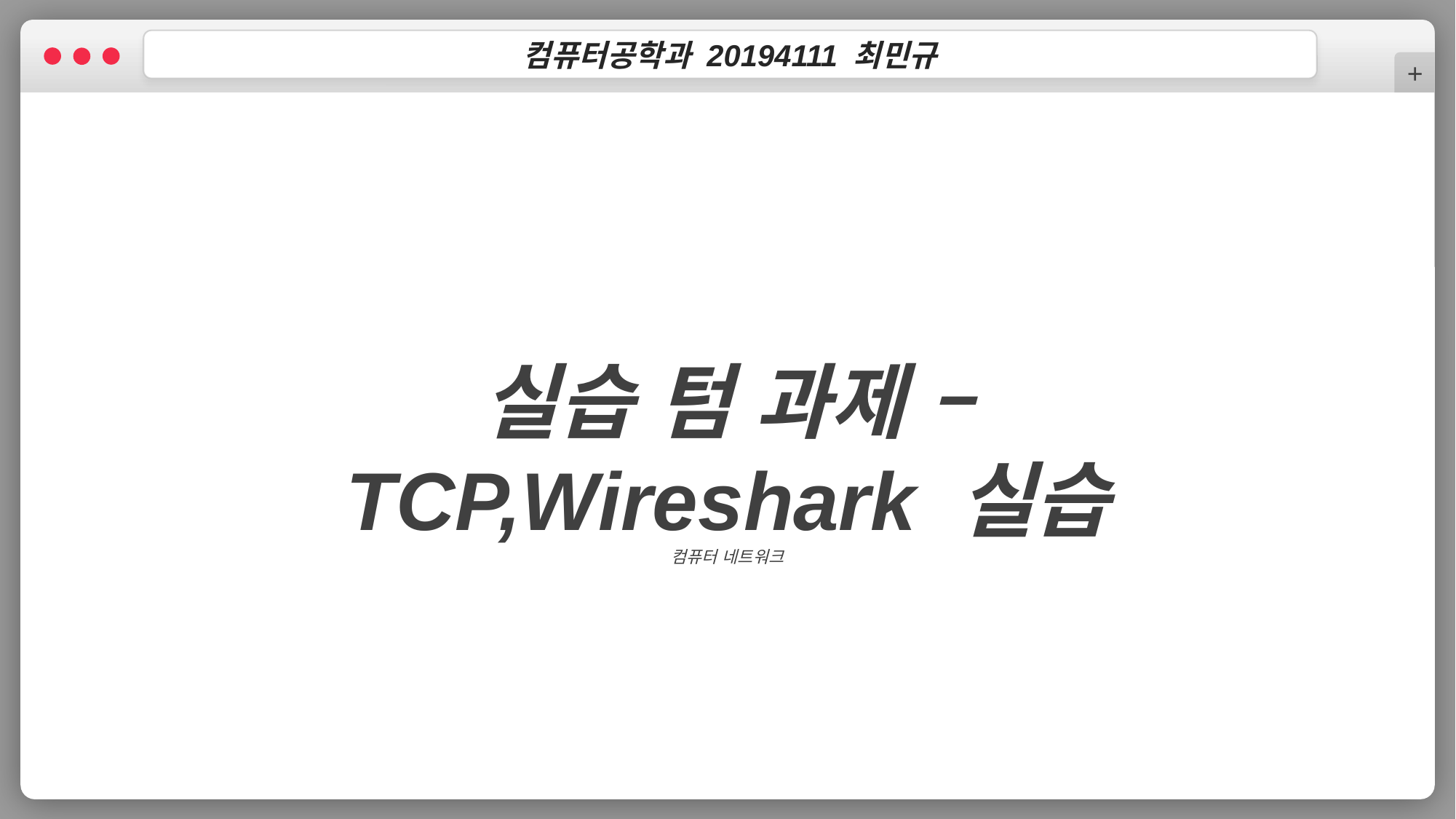

컴퓨터공학과 20194111 최민규

+
실습 텀 과제 – TCP,Wireshark 실습
컴퓨터 네트워크